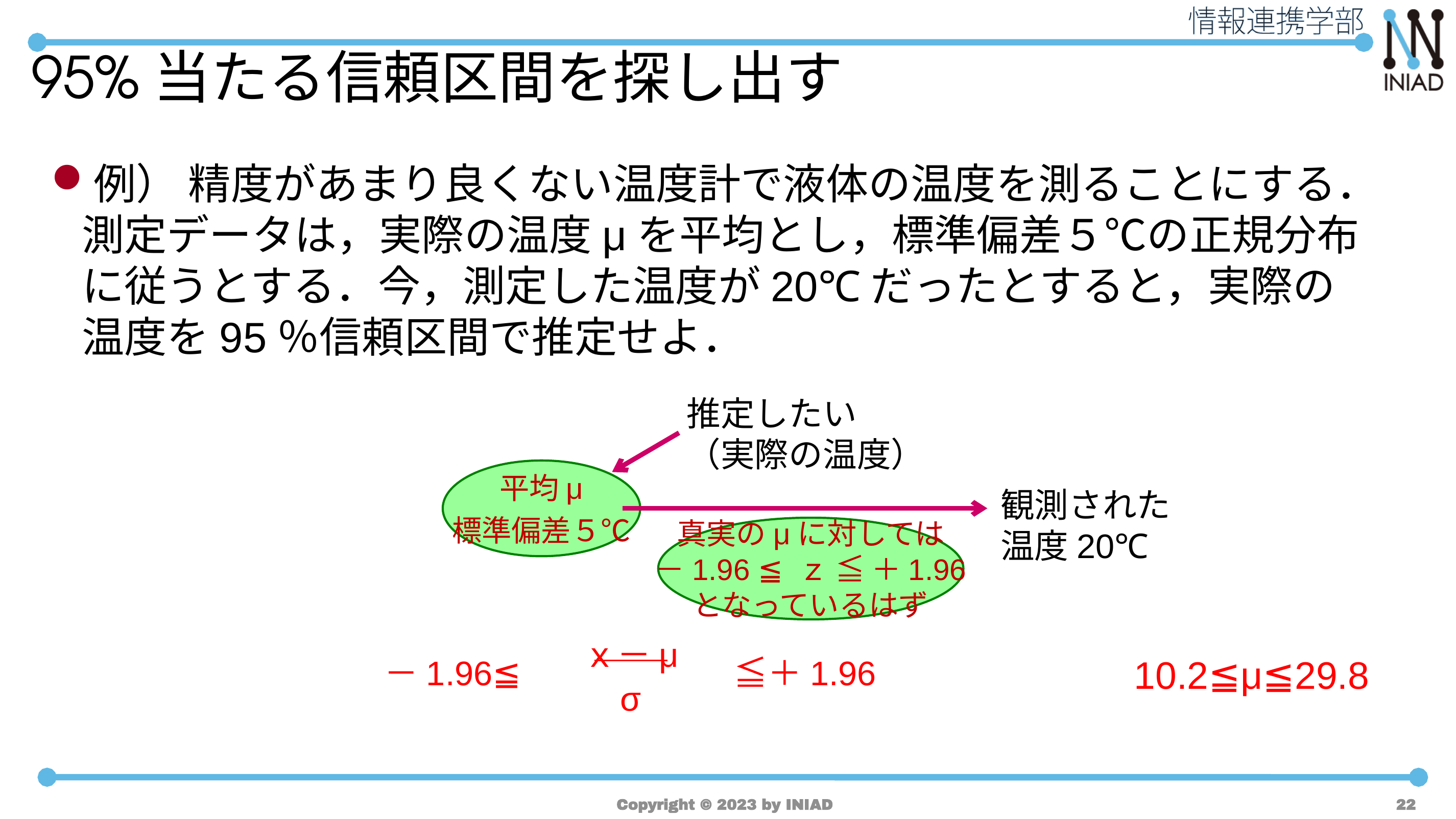

# 95%当たる信頼区間を探し出す
例） 精度があまり良くない温度計で液体の温度を測ることにする．測定データは，実際の温度μを平均とし，標準偏差５℃の正規分布に従うとする．今，測定した温度が20℃だったとすると，実際の温度を95％信頼区間で推定せよ．
推定したい
（実際の温度）
平均μ
標準偏差５℃
観測された
温度20℃
真実のμに対しては
－1.96 ≦ ｚ ≦ ＋1.96
となっているはず
ｘ－μ
σ
－1.96≦　　　　　　≦＋1.96
10.2≦μ≦29.8
Copyright © 2023 by INIAD
22